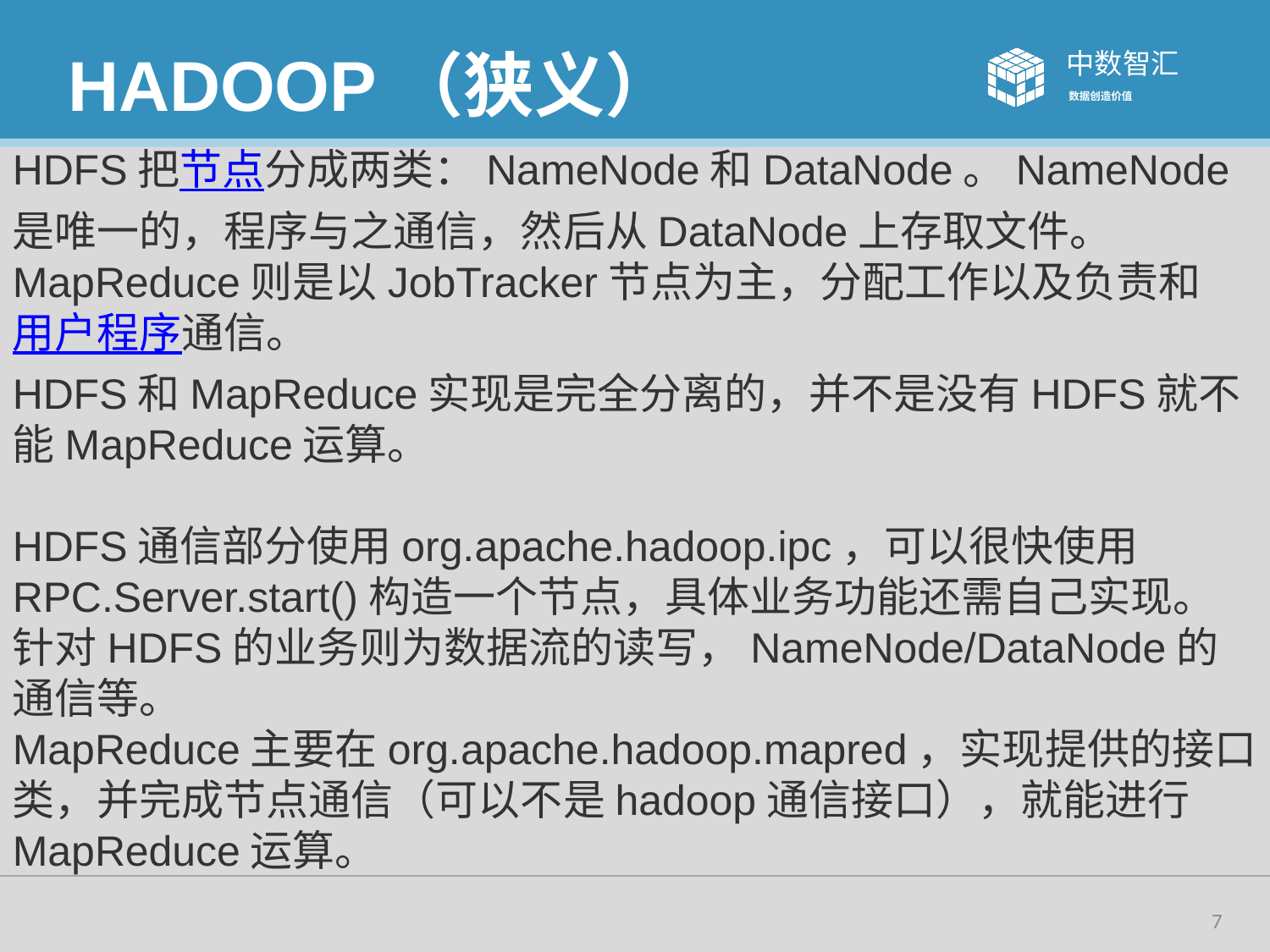

# HADOOP（狭义）
HDFS把节点分成两类：NameNode和DataNode。NameNode是唯一的，程序与之通信，然后从DataNode上存取文件。
MapReduce则是以JobTracker节点为主，分配工作以及负责和用户程序通信。
HDFS和MapReduce实现是完全分离的，并不是没有HDFS就不能MapReduce运算。

HDFS通信部分使用org.apache.hadoop.ipc，可以很快使用RPC.Server.start()构造一个节点，具体业务功能还需自己实现。针对HDFS的业务则为数据流的读写，NameNode/DataNode的通信等。
MapReduce主要在org.apache.hadoop.mapred，实现提供的接口类，并完成节点通信（可以不是hadoop通信接口），就能进行MapReduce运算。
7